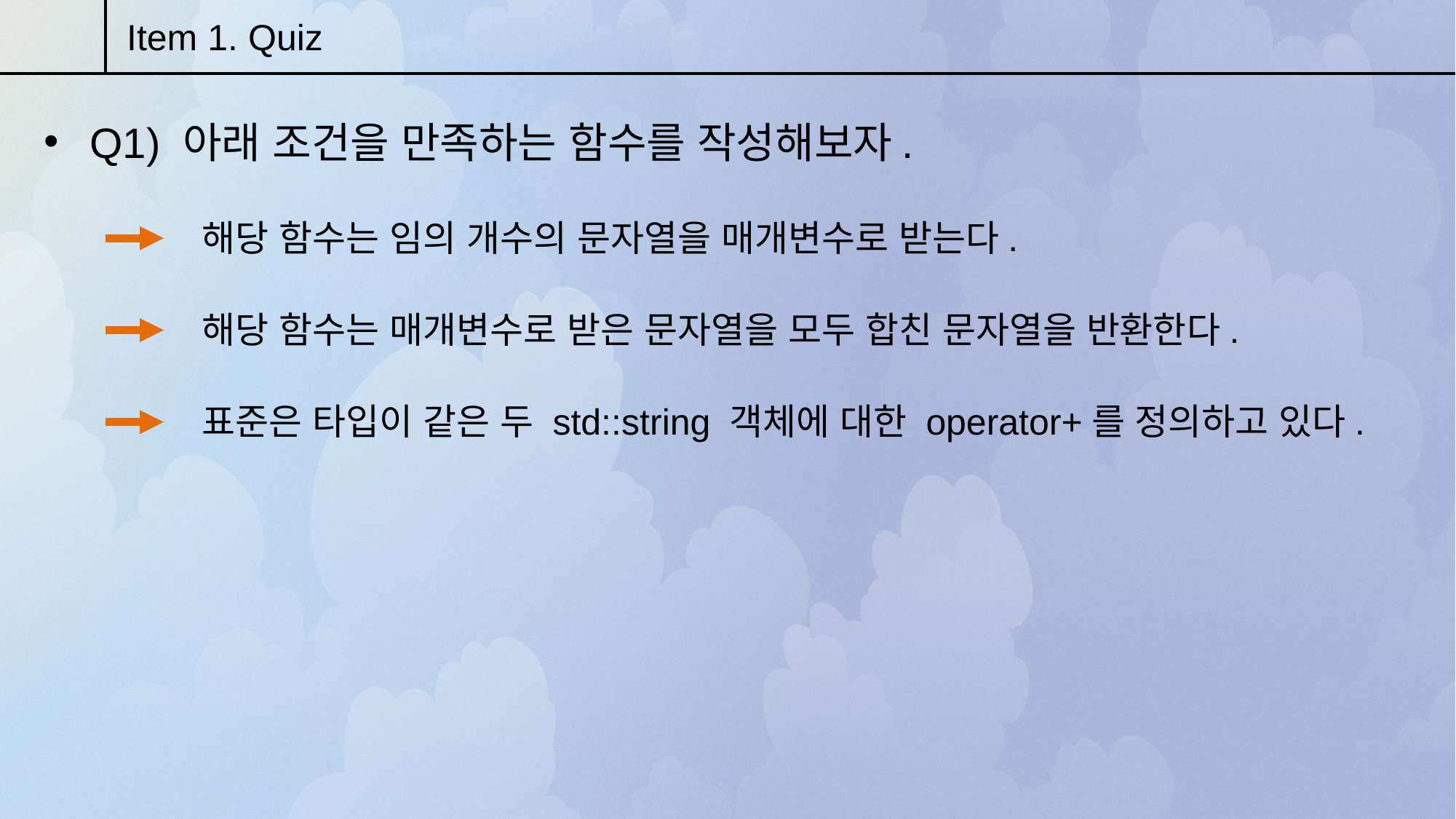

Item 1. Quiz
 Q1) 아래 조건을 만족하는 함수를 작성해보자.
해당 함수는 임의 개수의 문자열을 매개변수로 받는다.
해당 함수는 매개변수로 받은 문자열을 모두 합친 문자열을 반환한다.
표준은 타입이 같은 두 std::string 객체에 대한 operator+를 정의하고 있다.